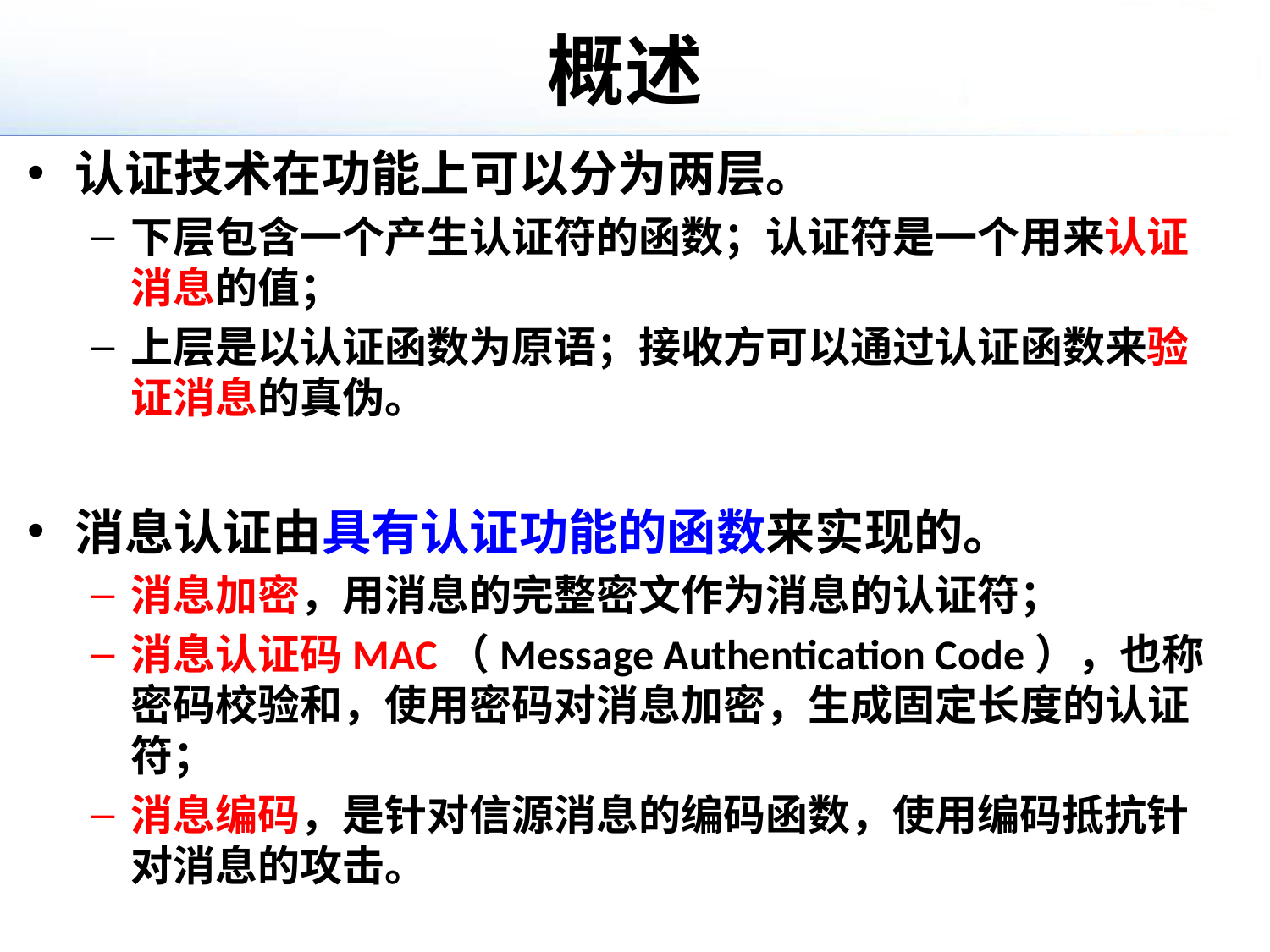

# 概述
认证技术在功能上可以分为两层。
下层包含一个产生认证符的函数；认证符是一个用来认证消息的值；
上层是以认证函数为原语；接收方可以通过认证函数来验证消息的真伪。

消息认证由具有认证功能的函数来实现的。
消息加密，用消息的完整密文作为消息的认证符；
消息认证码MAC（Message Authentication Code），也称密码校验和，使用密码对消息加密，生成固定长度的认证符；
消息编码，是针对信源消息的编码函数，使用编码抵抗针对消息的攻击。